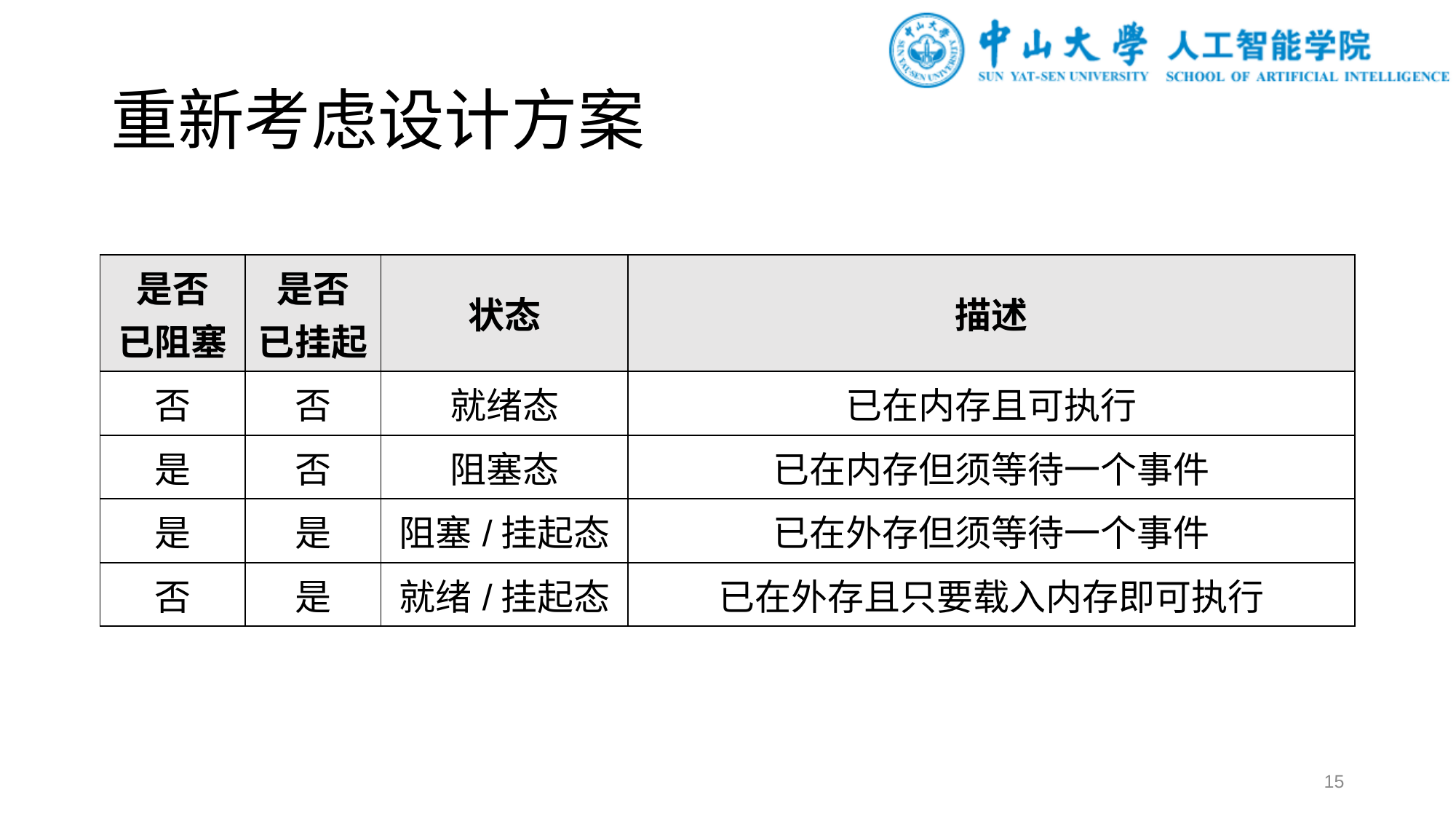

# 重新考虑设计方案
| 是否 已阻塞 | 是否 已挂起 | 状态 | 描述 |
| --- | --- | --- | --- |
| 否 | 否 | 就绪态 | 已在内存且可执行 |
| 是 | 否 | 阻塞态 | 已在内存但须等待一个事件 |
| 是 | 是 | 阻塞/挂起态 | 已在外存但须等待一个事件 |
| 否 | 是 | 就绪/挂起态 | 已在外存且只要载入内存即可执行 |
15